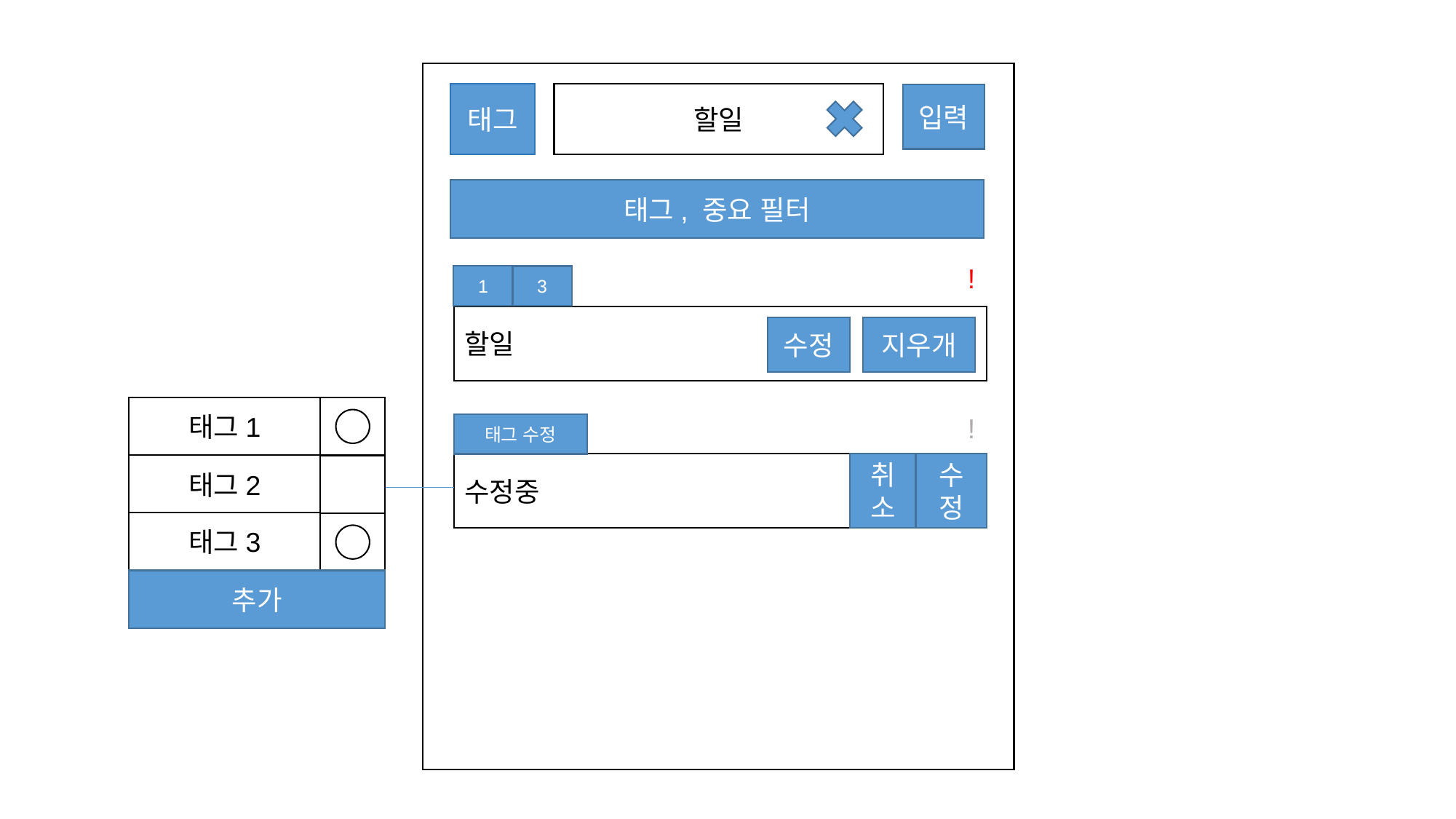

태그
할일
입력

태그, 중요 필터
!
1
3
할일
수정
지우개
태그1

!

태그 수정
수정중
취소
수정
태그2

태그3

추가